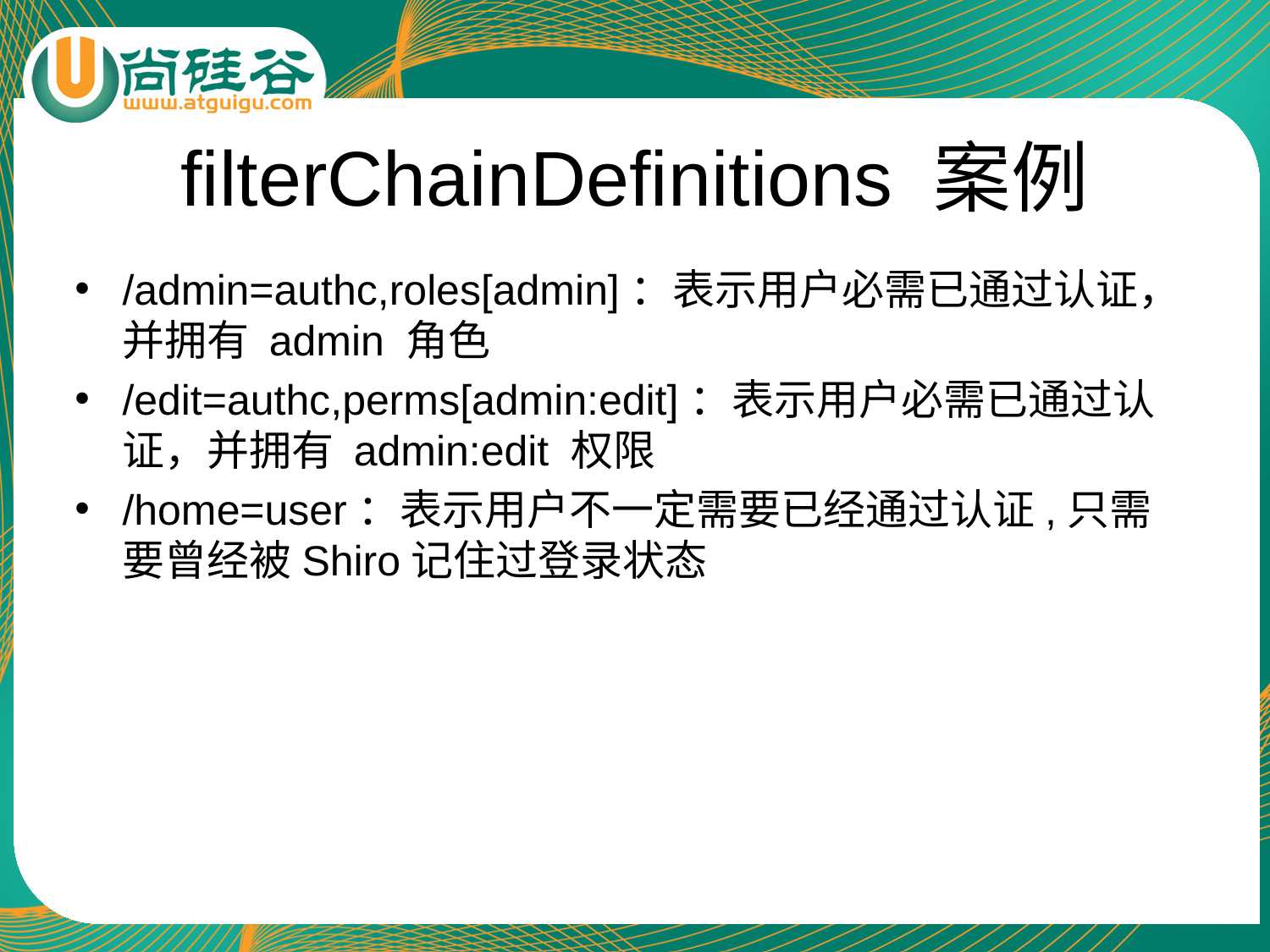

# filterChainDefinitions 案例
/admin=authc,roles[admin]：表示用户必需已通过认证，并拥有 admin 角色
/edit=authc,perms[admin:edit]：表示用户必需已通过认证，并拥有 admin:edit 权限
/home=user：表示用户不一定需要已经通过认证,只需要曾经被Shiro记住过登录状态